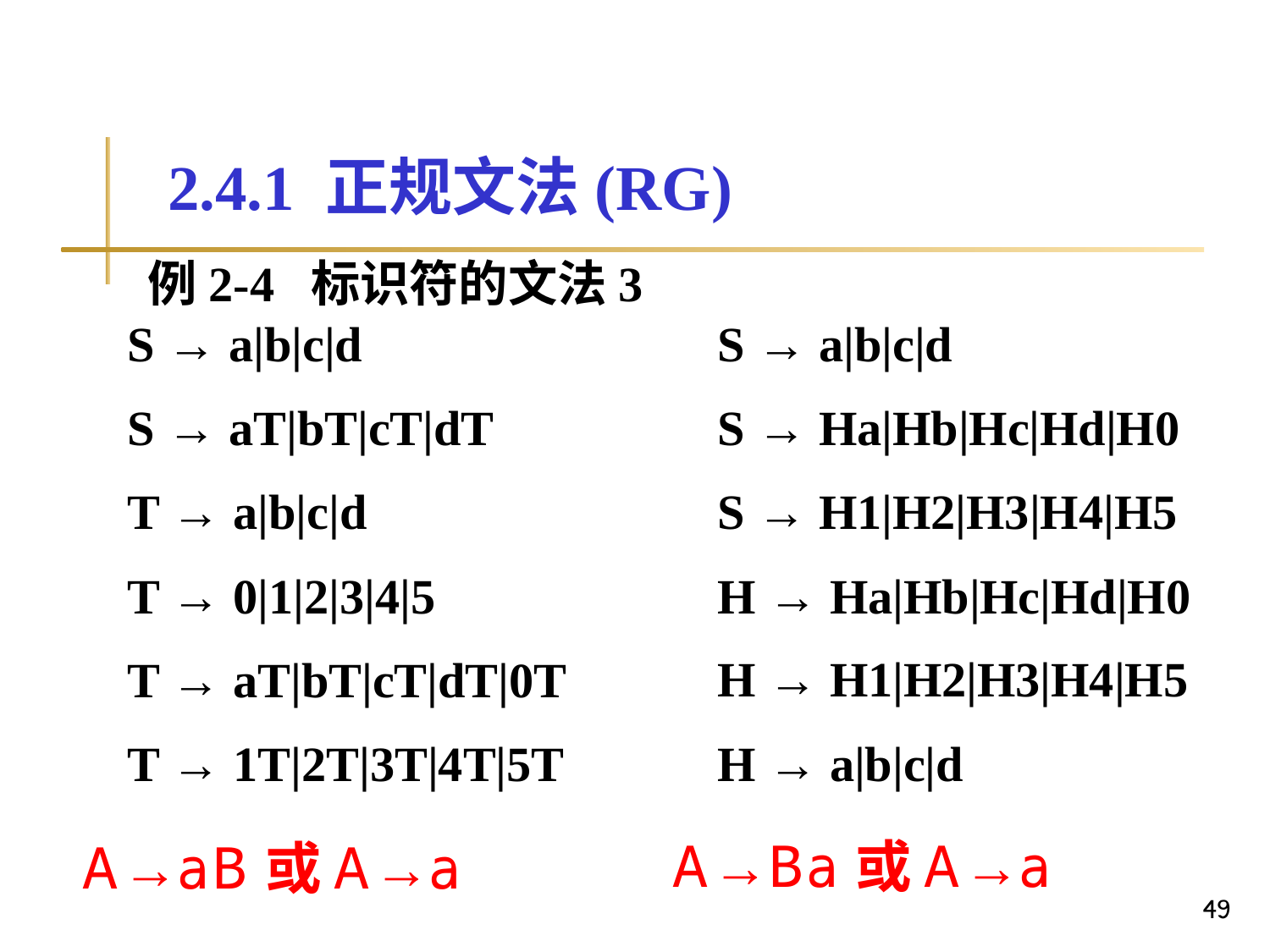

# 2.4.1 正规文法(RG)
例2-4  标识符的文法3
S → a|b|c|d
S → aT|bT|cT|dT
T → a|b|c|d
T → 0|1|2|3|4|5
T → aT|bT|cT|dT|0T
T → 1T|2T|3T|4T|5T
S → a|b|c|d
S → Ha|Hb|Hc|Hd|H0
S → H1|H2|H3|H4|H5
H → Ha|Hb|Hc|Hd|H0
H → H1|H2|H3|H4|H5
H → a|b|c|d
A→Ba或A→a
A→aB或A→a
49